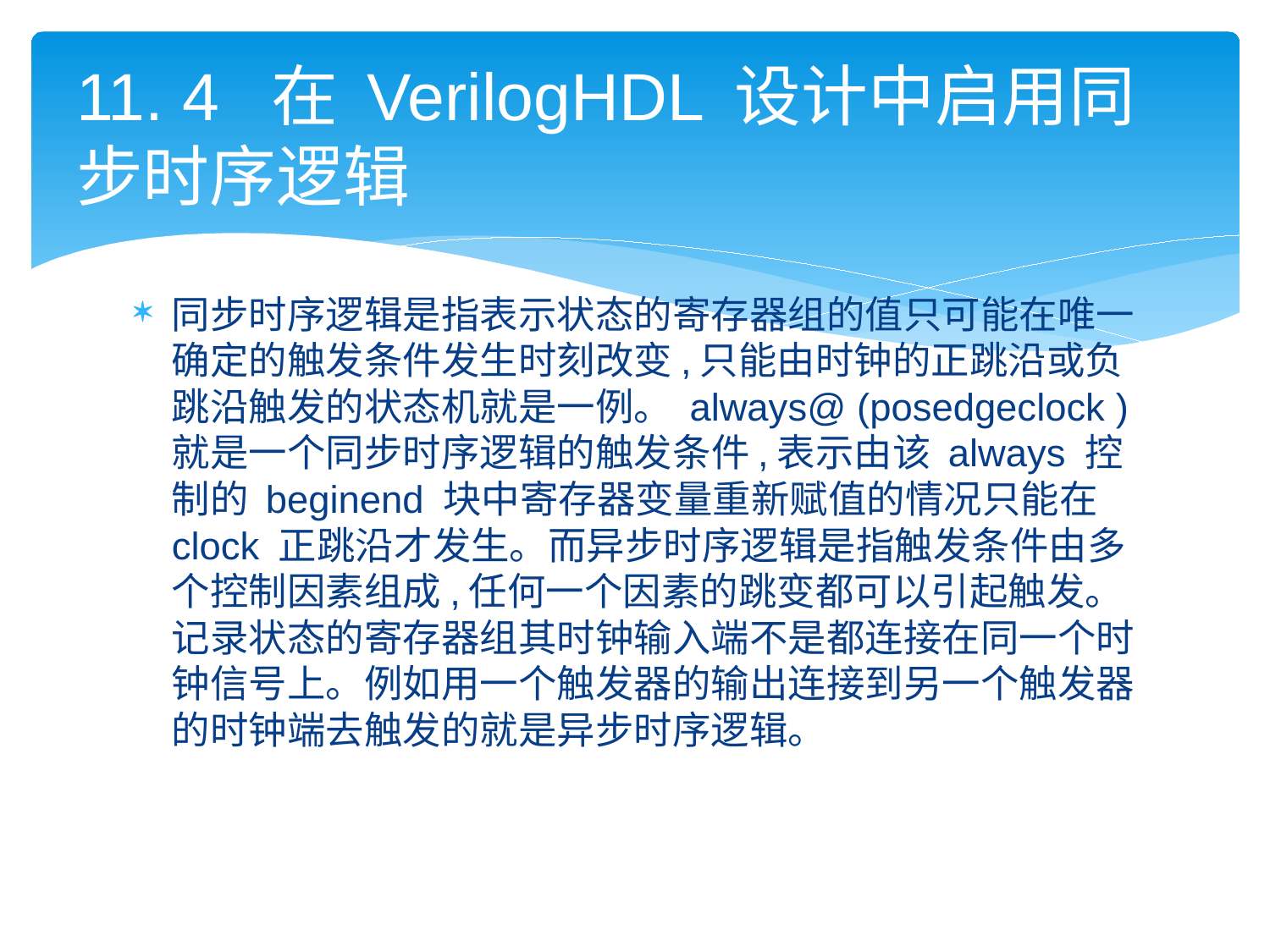

# 11. 4  在 VerilogHDL 设计中启用同步时序逻辑
同步时序逻辑是指表示状态的寄存器组的值只可能在唯一确定的触发条件发生时刻改变,只能由时钟的正跳沿或负跳沿触发的状态机就是一例。 always@ (posedgeclock )就是一个同步时序逻辑的触发条件,表示由该 always 控制的 beginend 块中寄存器变量重新赋值的情况只能在clock 正跳沿才发生。而异步时序逻辑是指触发条件由多个控制因素组成,任何一个因素的跳变都可以引起触发。记录状态的寄存器组其时钟输入端不是都连接在同一个时钟信号上。例如用一个触发器的输出连接到另一个触发器的时钟端去触发的就是异步时序逻辑。